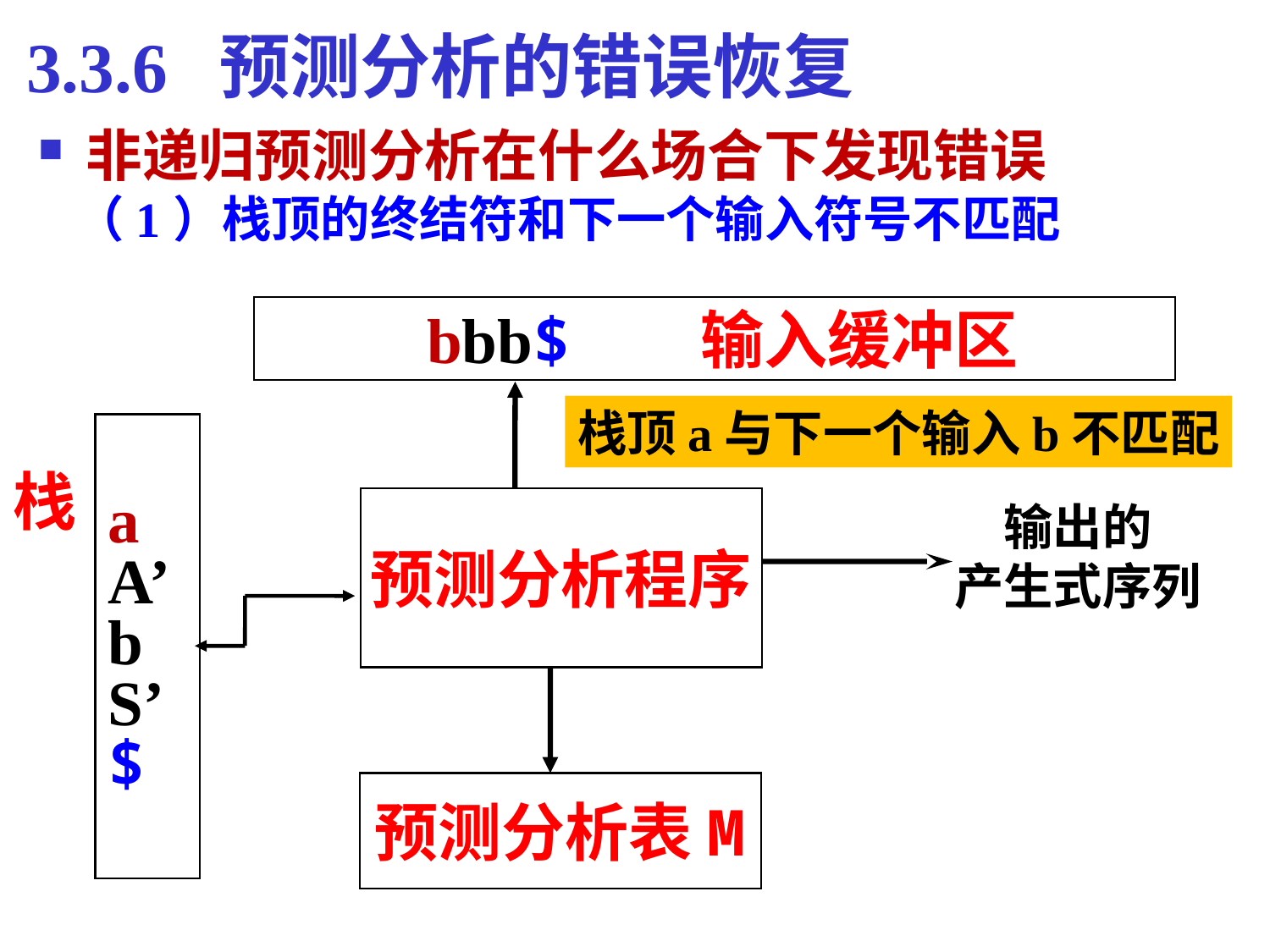

3.3.6  预测分析的错误恢复
非递归预测分析在什么场合下发现错误
（1）栈顶的终结符和下一个输入符号不匹配

 bbb$   输入缓冲区

栈顶a与下一个输入b不匹配
a
A’
b
S’
$
栈
预测分析程序
输出的
产生式序列

预测分析表M